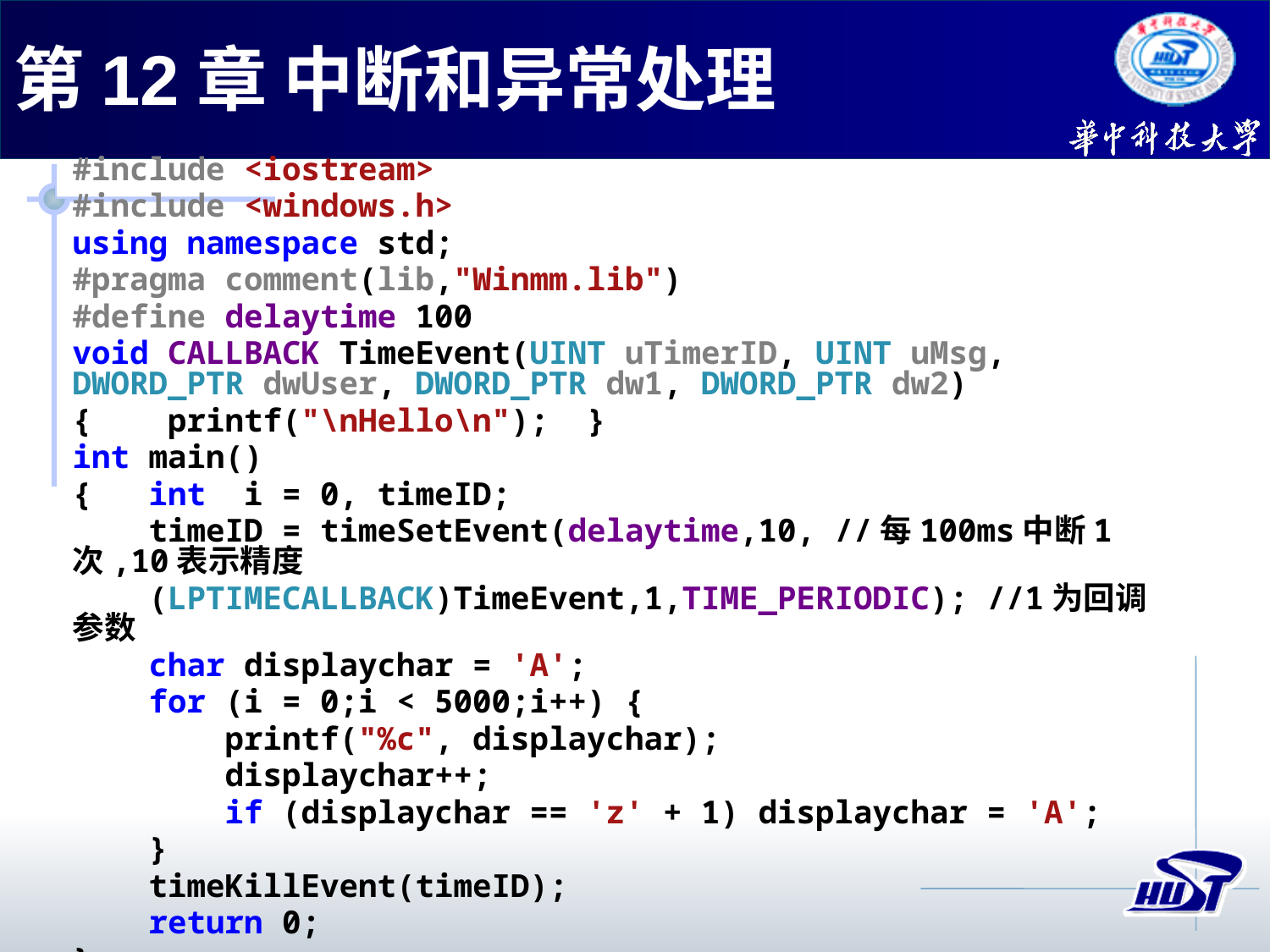

第12章 中断和异常处理
#include <iostream>
#include <windows.h>
using namespace std;
#pragma comment(lib,"Winmm.lib")
#define delaytime 100
void CALLBACK TimeEvent(UINT uTimerID, UINT uMsg, DWORD_PTR dwUser, DWORD_PTR dw1, DWORD_PTR dw2)
{    printf("\nHello\n");  }
int main()
{   int  i = 0, timeID;
    timeID = timeSetEvent(delaytime,10, //每100ms中断1次,10表示精度
    (LPTIMECALLBACK)TimeEvent,1,TIME_PERIODIC); //1为回调参数
    char displaychar = 'A';
    for (i = 0;i < 5000;i++) {
        printf("%c", displaychar);
        displaychar++;
        if (displaychar == 'z' + 1) displaychar = 'A';
    }
    timeKillEvent(timeID);
    return 0;
}